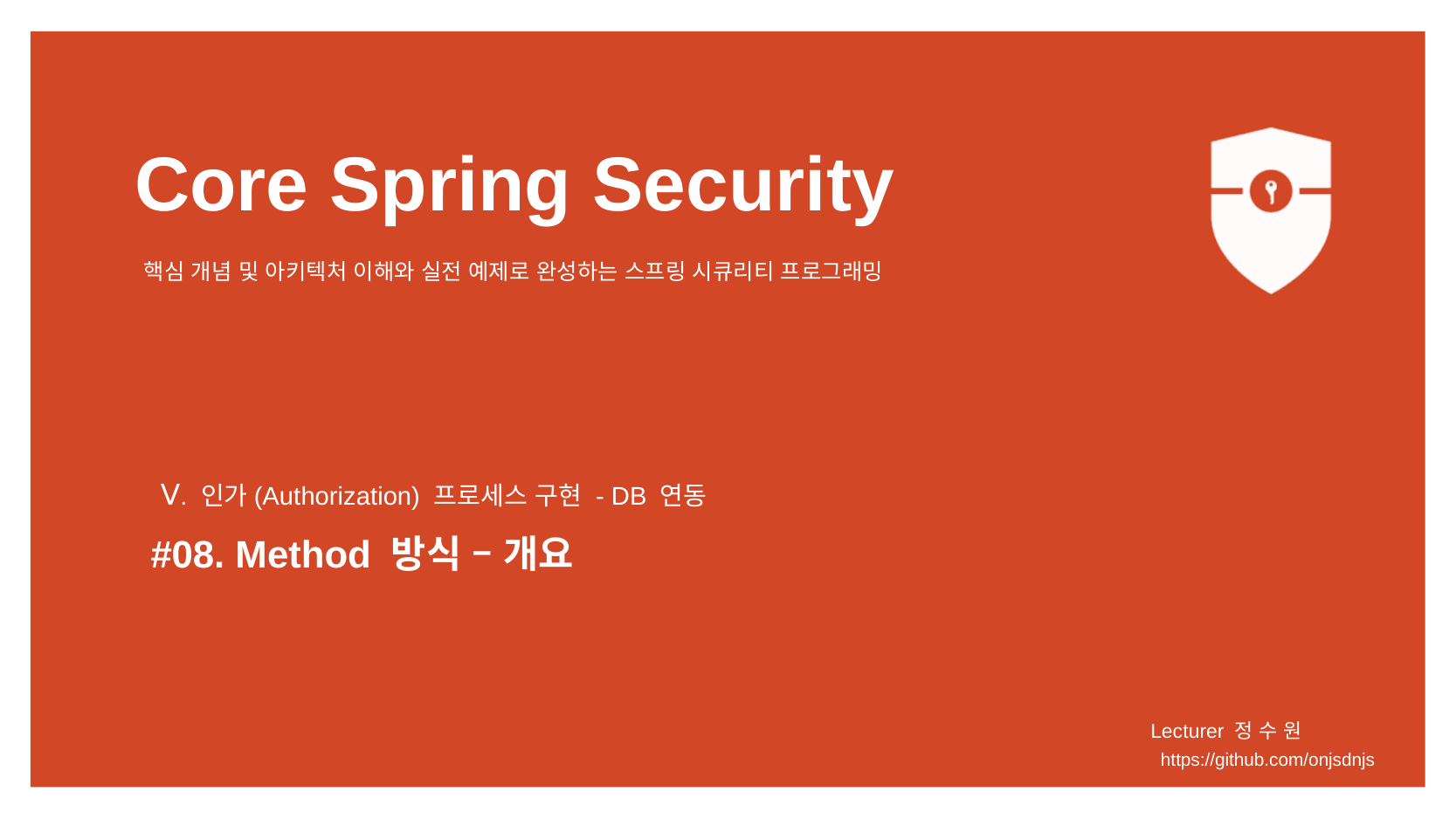

Ⅴ. 인가(Authorization) 프로세스 구현 - DB 연동
#08. Method 방식 – 개요